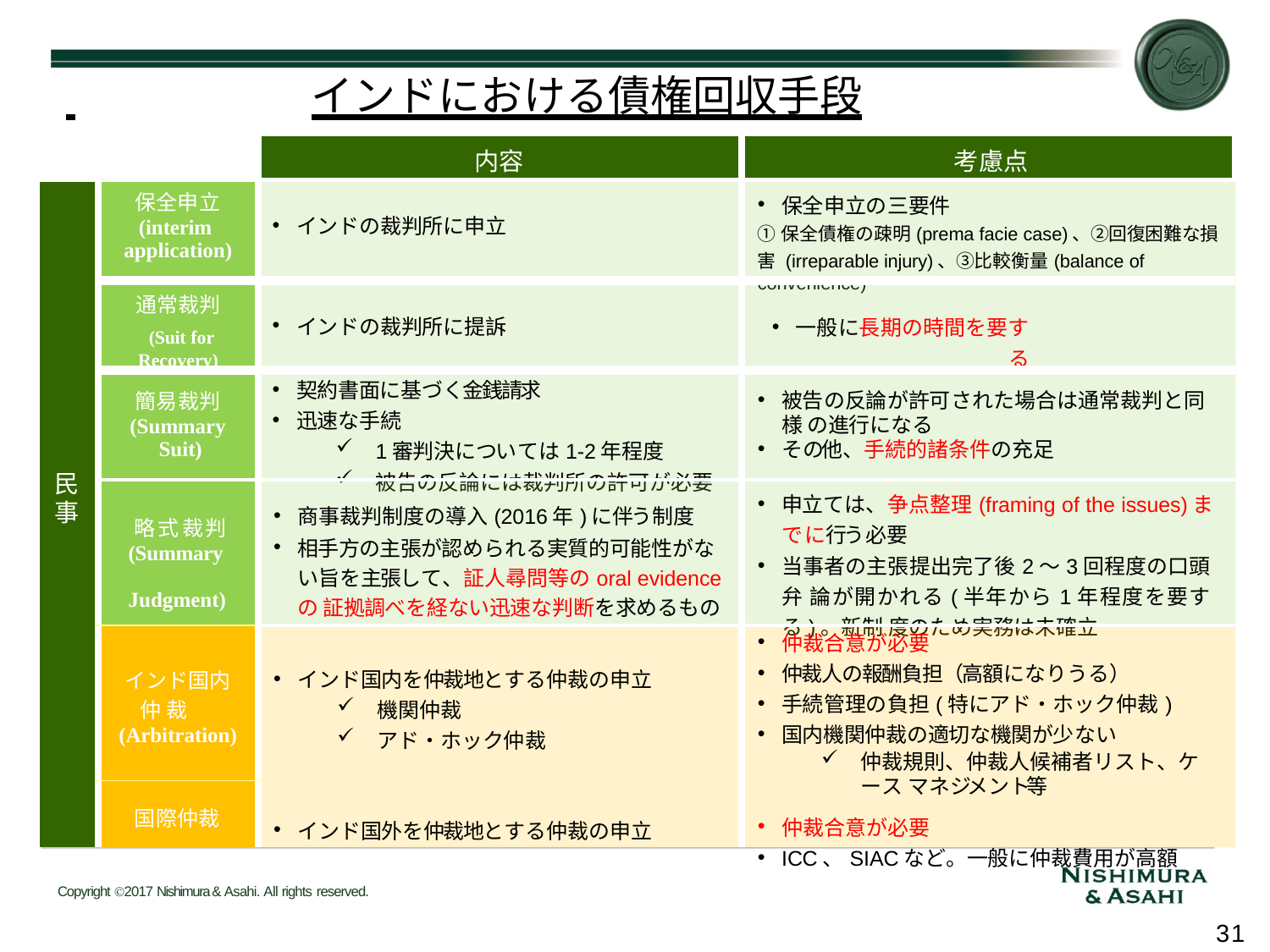

# インドにおける債権回収手段
|  |  | 内容 | 考慮点 |
| --- | --- | --- | --- |
| 民 事 | 保全申立 (interim application) | インドの裁判所に申立 | 保全申立の三要件 ①保全債権の疎明(prema facie case)、②回復困難な損害 (irreparable injury)、③比較衡量(balance of convenience) |
|  | 通常裁判 (Suit for Recovery) | インドの裁判所に提訴 | 一般に長期の時間を要する |
|  | 簡易裁判 (Summary Suit) | 契約書面に基づく金銭請求 迅速な手続 1審判決については1-2年程度 被告の反論には裁判所の許可が必要 | 被告の反論が許可された場合は通常裁判と同様 の進行になる その他、手続的諸条件の充足 |
|  | 略式裁判 (Summary Judgment) | 商事裁判制度の導入(2016年)に伴う制度 相手方の主張が認められる実質的可能性がな い旨を主張して、証人尋問等のoral evidenceの 証拠調べを経ない迅速な判断を求めるもの | 申立ては、争点整理(framing of the issues)まで に行う必要 当事者の主張提出完了後2～3回程度の口頭弁 論が開かれる(半年から1年程度を要する)。新制 度のため実務は未確立 |
|  | インド国内仲 裁 (Arbitration) | インド国内を仲裁地とする仲裁の申立 機関仲裁 アド・ホック仲裁 インド国外を仲裁地とする仲裁の申立 | 仲裁合意が必要 仲裁人の報酬負担（高額になりうる） 手続管理の負担(特にアド・ホック仲裁) 国内機関仲裁の適切な機関が少ない 仲裁規則、仲裁人候補者リスト、ケース マネジメント等 仲裁合意が必要 ICC、SIACなど。一般に仲裁費用が高額 |
|  | 国際仲裁 |  |  |
Copyright Ⓒ2017 Nishimura & Asahi. All rights reserved.
31